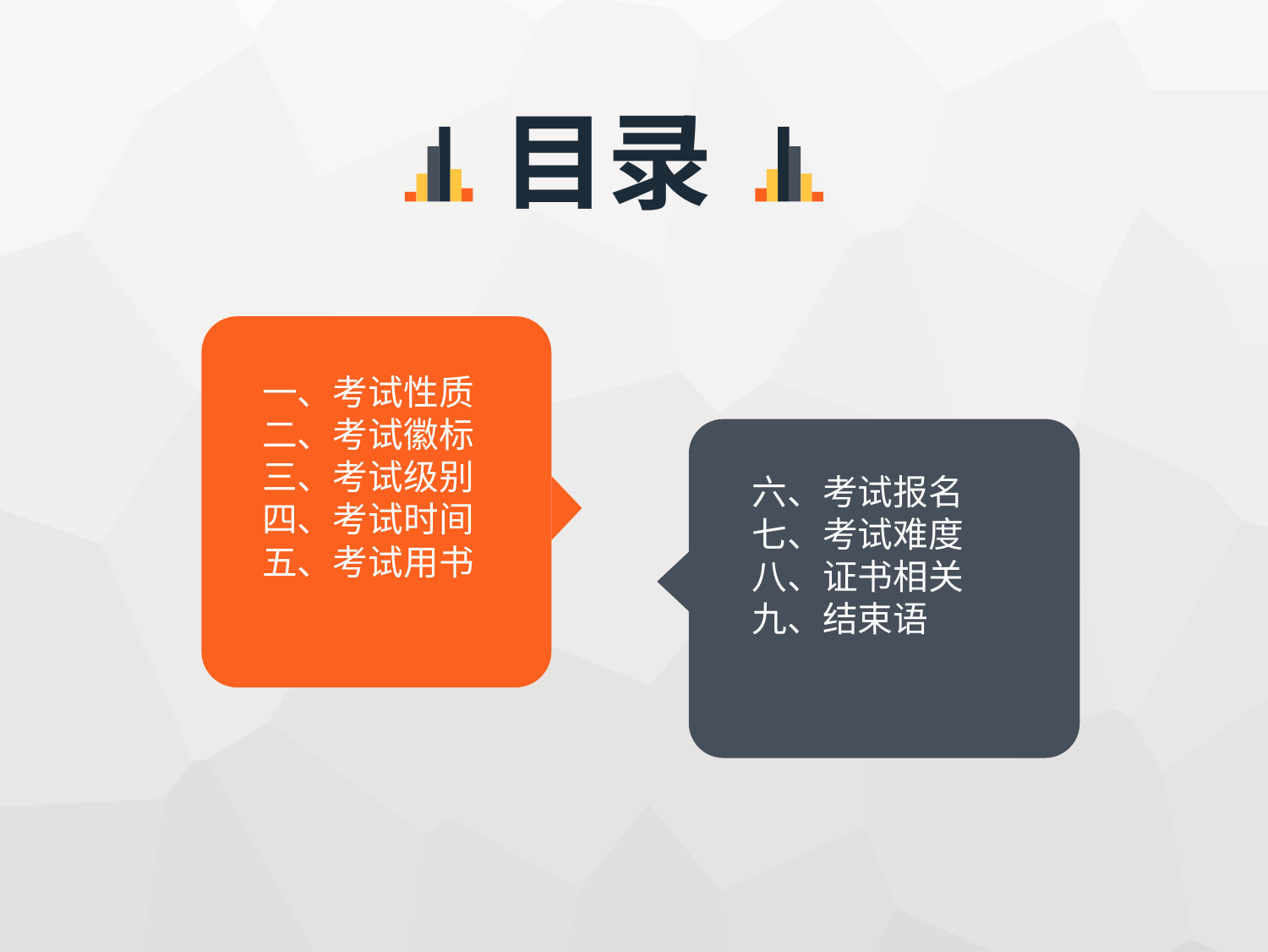

目录

一、考试性质
二、考试徽标
三、考试级别
四、考试时间
五、考试用书

六、考试报名
七、考试难度
八、证书相关
九、结束语